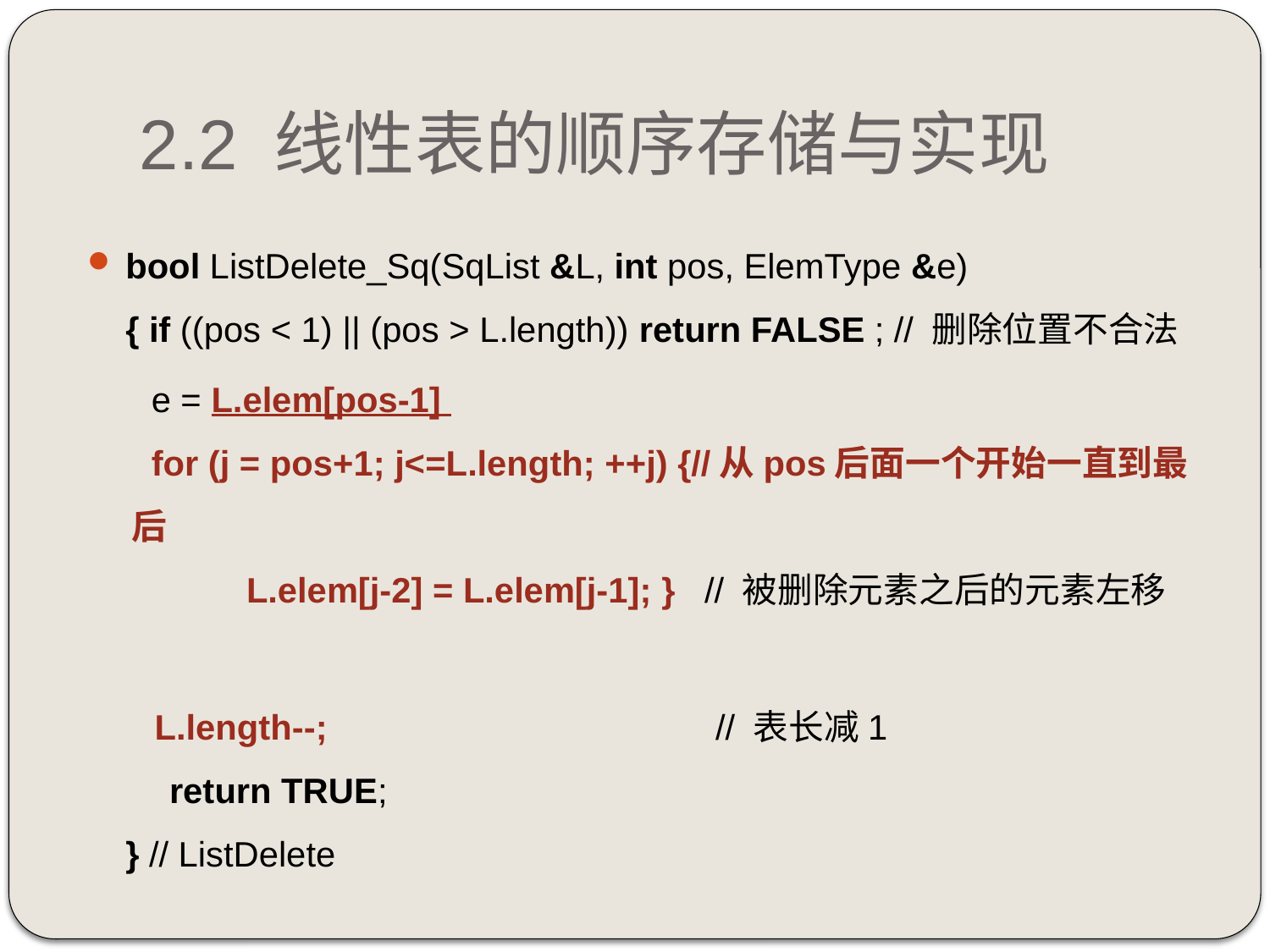

# 2.2 线性表的顺序存储与实现
bool ListDelete_Sq(SqList &L, int pos, ElemType &e)
{ if ((pos < 1) || (pos > L.length)) return FALSE ; // 删除位置不合法
  e = L.elem[pos-1]
  for (j = pos+1; j<=L.length; ++j) {//从pos后面一个开始一直到最后
　　　L.elem[j-2] = L.elem[j-1]; }   // 被删除元素之后的元素左移
	   L.length--; 　　　　　　　　　　 // 表长减1
　return TRUE;
} // ListDelete